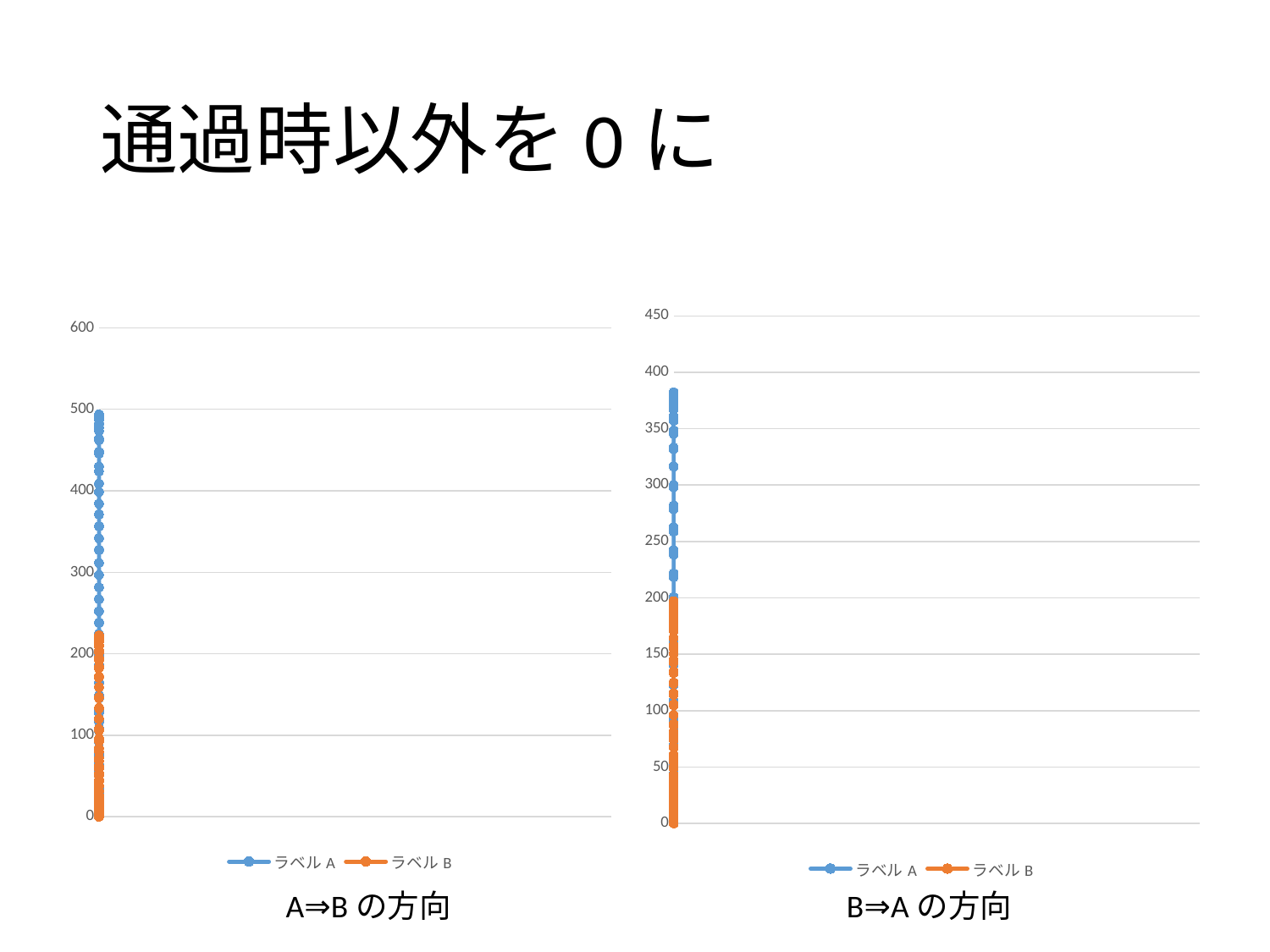

# 通過時以外を0に

[unsupported chart]

[unsupported chart]

A⇒Bの方向
B⇒Aの方向